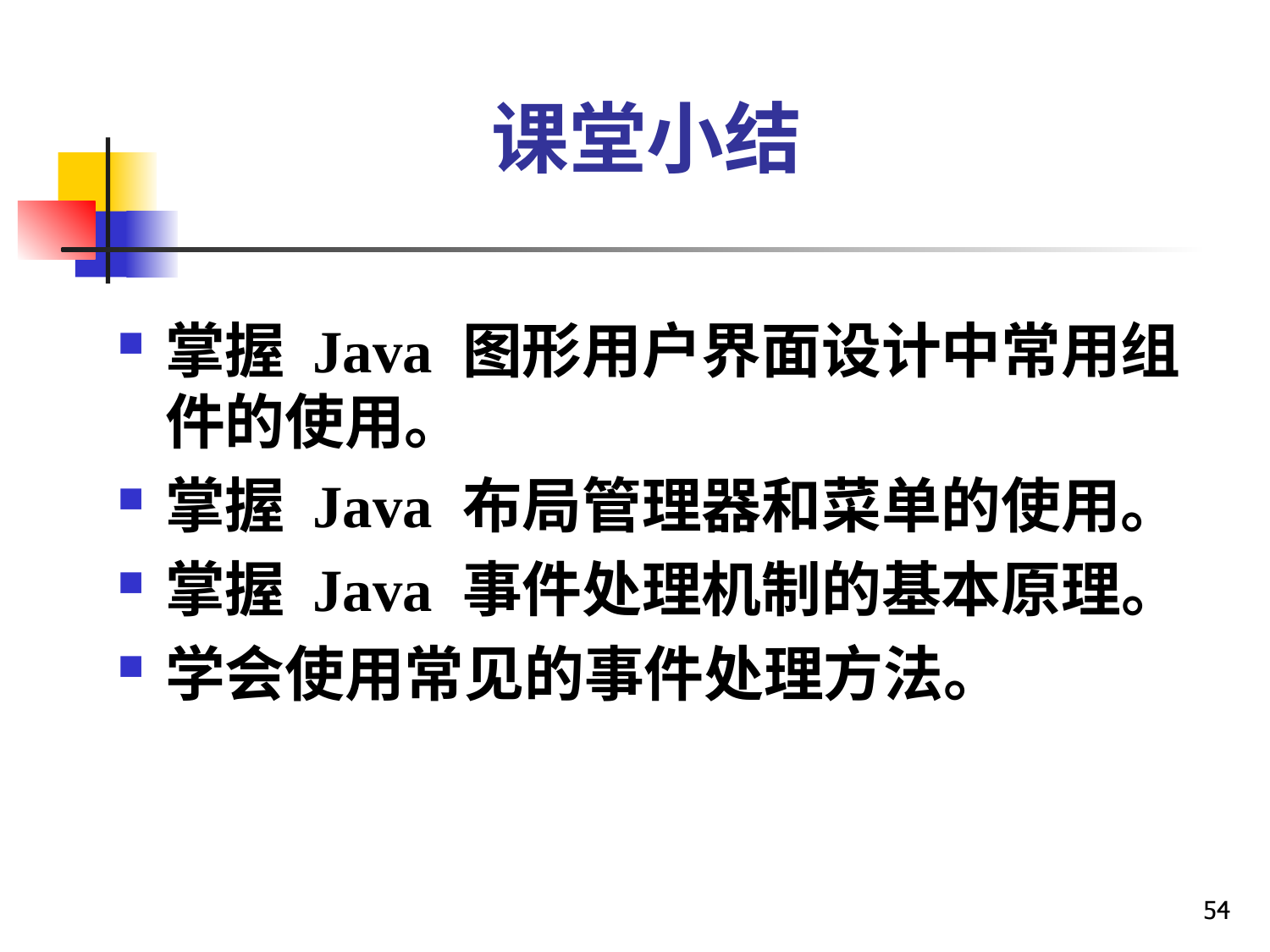

# 课堂小结
掌握 Java 图形用户界面设计中常用组件的使用。
掌握 Java 布局管理器和菜单的使用。
掌握 Java 事件处理机制的基本原理。
学会使用常见的事件处理方法。

54